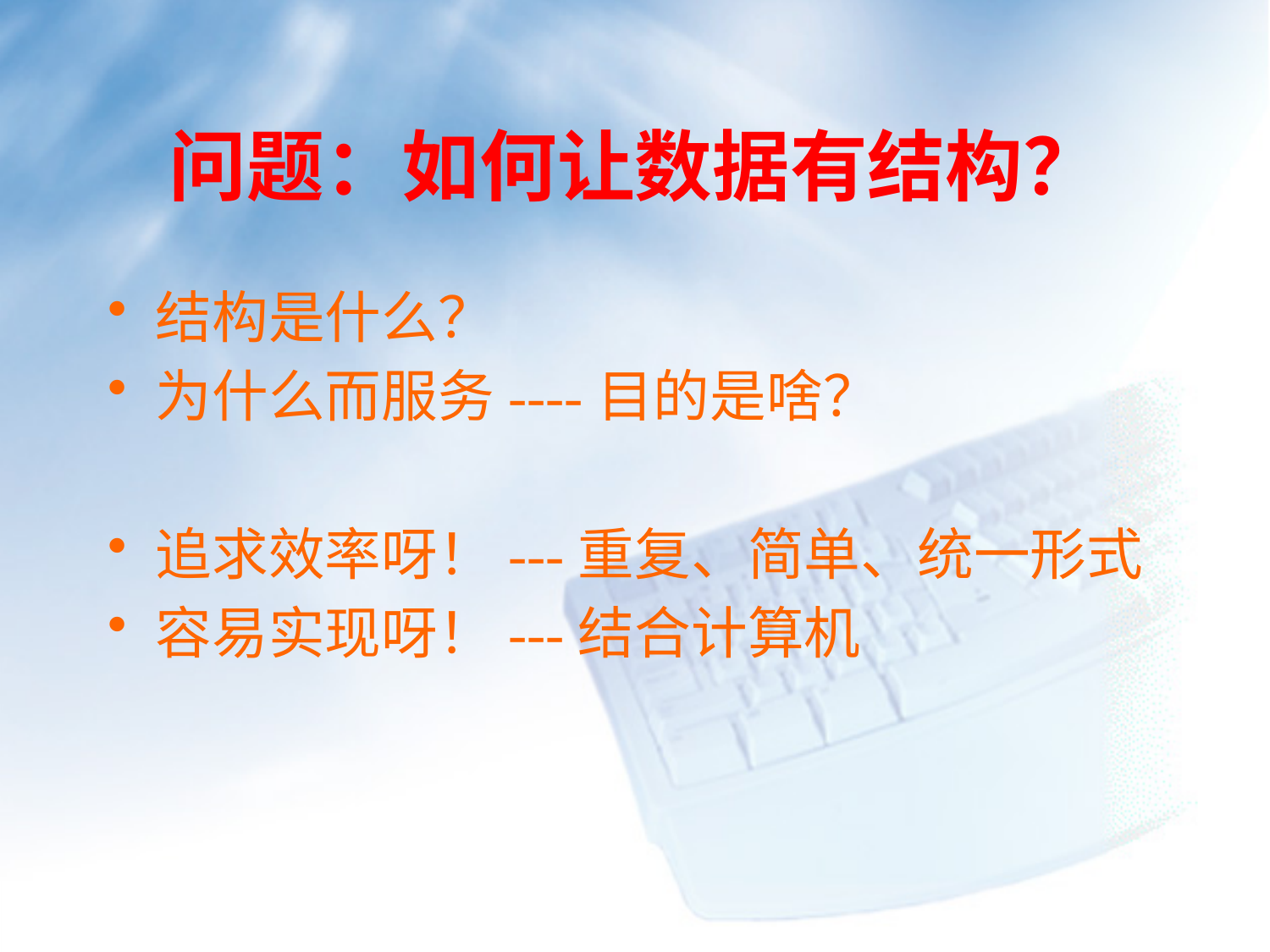

# 问题：如何让数据有结构？
结构是什么？
为什么而服务----目的是啥？

追求效率呀！---重复、简单、统一形式
容易实现呀！---结合计算机